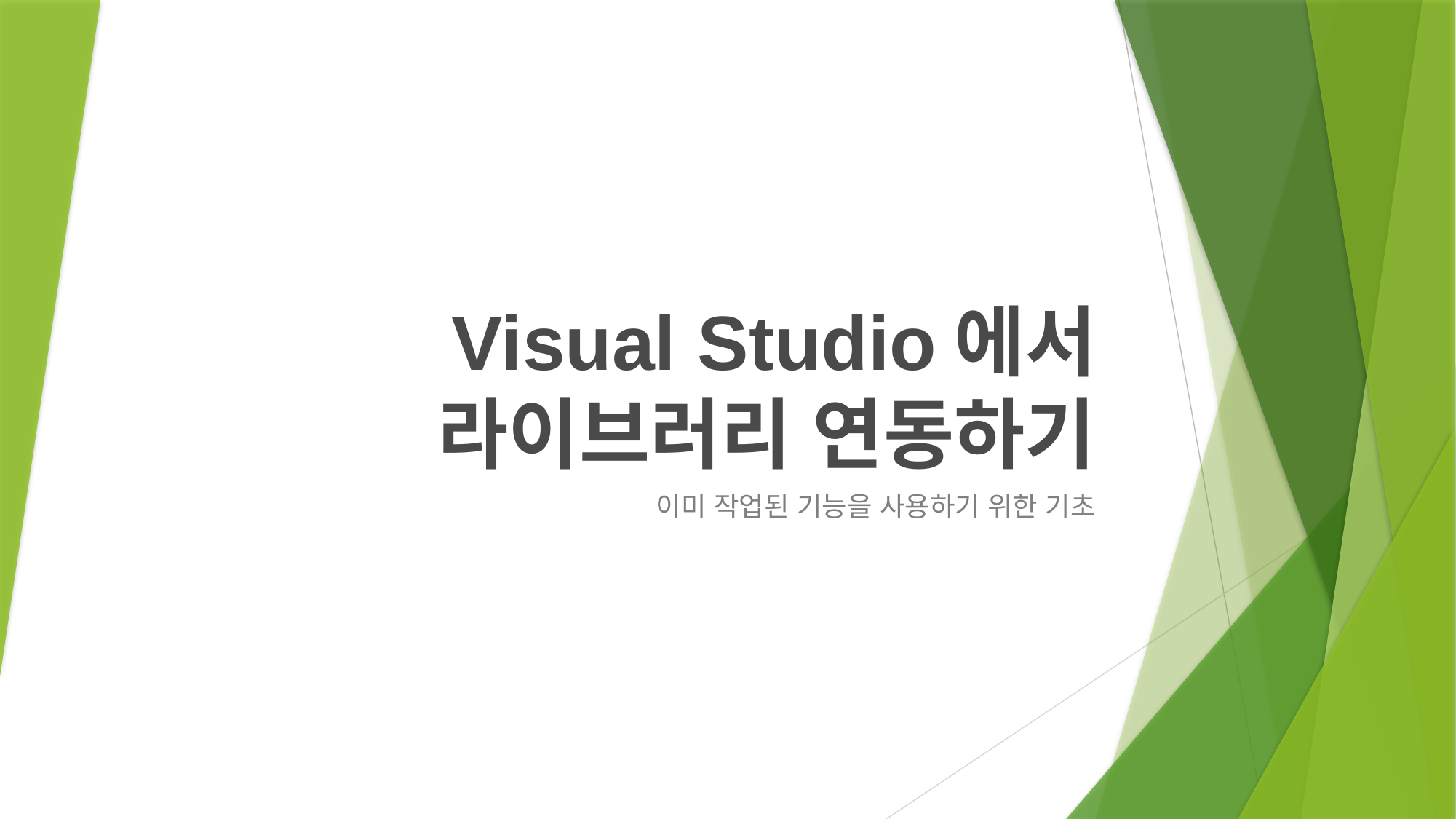

# Visual Studio에서 라이브러리 연동하기
이미 작업된 기능을 사용하기 위한 기초